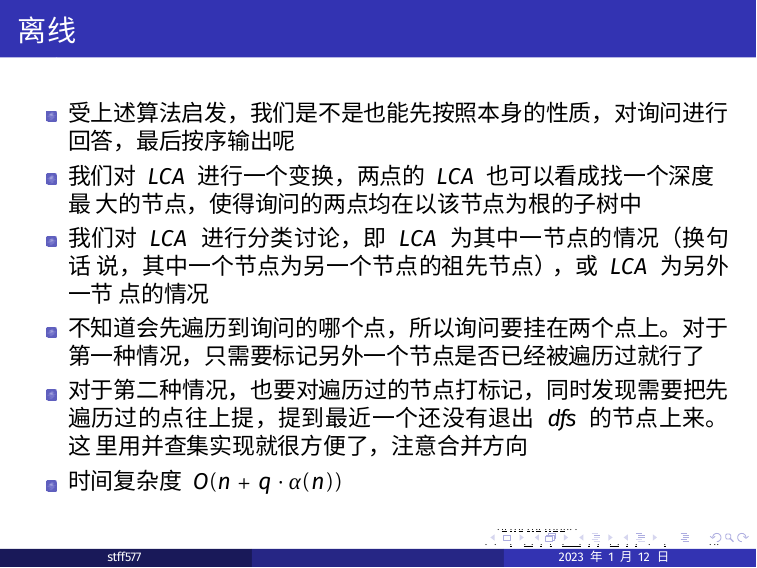

# 离线 tarjan
受上述算法启发，我们是不是也能先按照本身的性质，对询问进行 回答，最后按序输出呢
我们对 LCA 进行一个变换，两点的 LCA 也可以看成找一个深度最 大的节点，使得询问的两点均在以该节点为根的子树中
我们对 LCA 进行分类讨论，即 LCA 为其中一节点的情况（换句话 说，其中一个节点为另一个节点的祖先节点），或 LCA 为另外一节 点的情况
不知道会先遍历到询问的哪个点，所以询问要挂在两个点上。对于 第一种情况，只需要标记另外一个节点是否已经被遍历过就行了
对于第二种情况，也要对遍历过的节点打标记，同时发现需要把先 遍历过的点往上提，提到最近一个还没有退出 dfs 的节点上来。这 里用并查集实现就很方便了，注意合并方向
时间复杂度 O(n + q · α(n))

. . . . . . .  . . . .  . . . . . . . . .
.     .        .       .    .    .    .     .    .    .    .      .    .    .    .      .        .	.  . .
2023 年 1 月 12 日	6 / 11
stff577